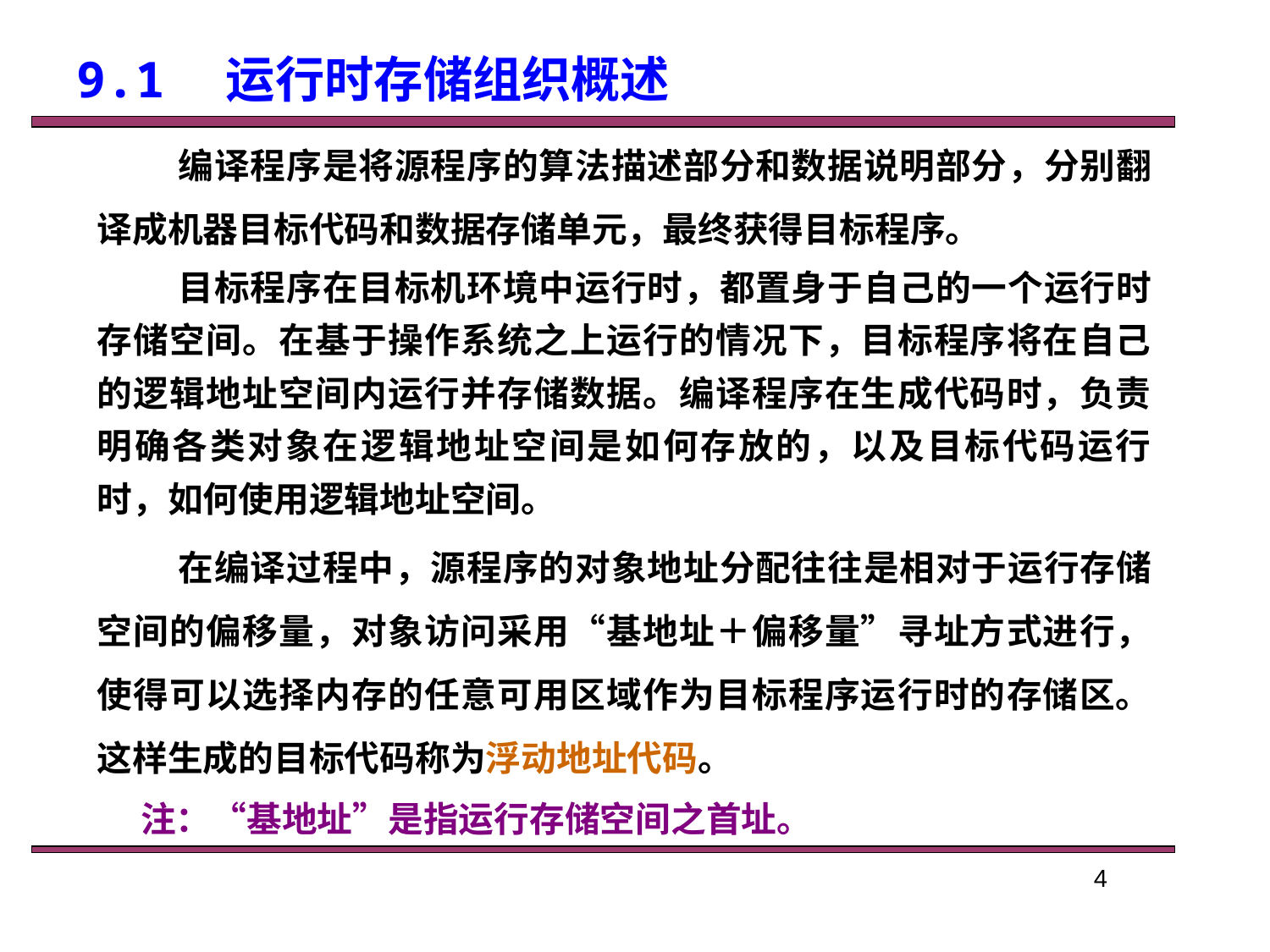

9.1　运行时存储组织概述
编译程序是将源程序的算法描述部分和数据说明部分，分别翻译成机器目标代码和数据存储单元，最终获得目标程序。
目标程序在目标机环境中运行时，都置身于自己的一个运行时存储空间。在基于操作系统之上运行的情况下，目标程序将在自己的逻辑地址空间内运行并存储数据。编译程序在生成代码时，负责明确各类对象在逻辑地址空间是如何存放的，以及目标代码运行时，如何使用逻辑地址空间。
在编译过程中，源程序的对象地址分配往往是相对于运行存储空间的偏移量，对象访问采用“基地址＋偏移量”寻址方式进行，使得可以选择内存的任意可用区域作为目标程序运行时的存储区。这样生成的目标代码称为浮动地址代码。
注：“基地址”是指运行存储空间之首址。
4